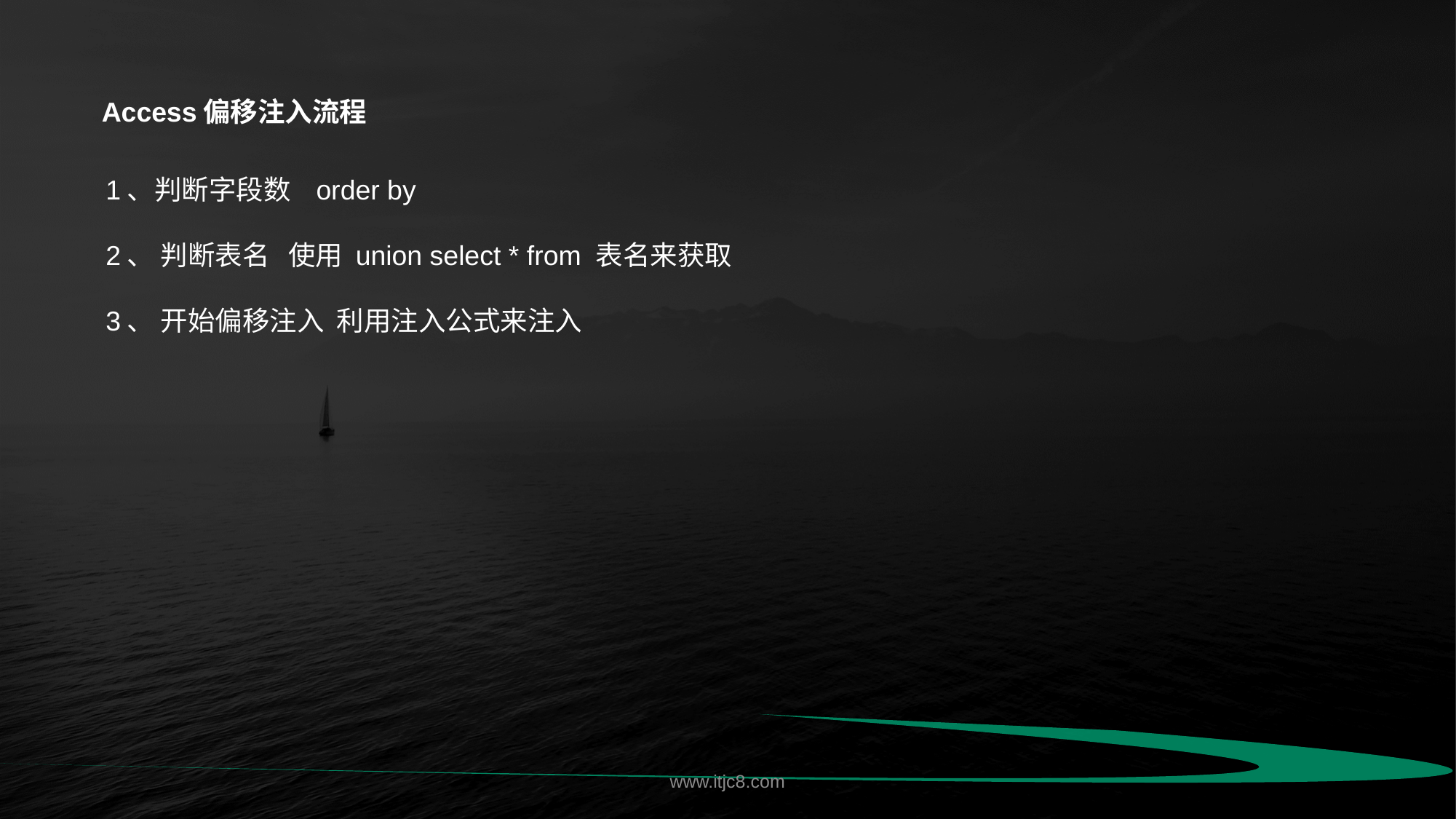

Access偏移注入流程
1、判断字段数   order by

2、 判断表名   使用 union select * from 表名来获取

3、 开始偏移注入  利用注入公式来注入

www.itjc8.com